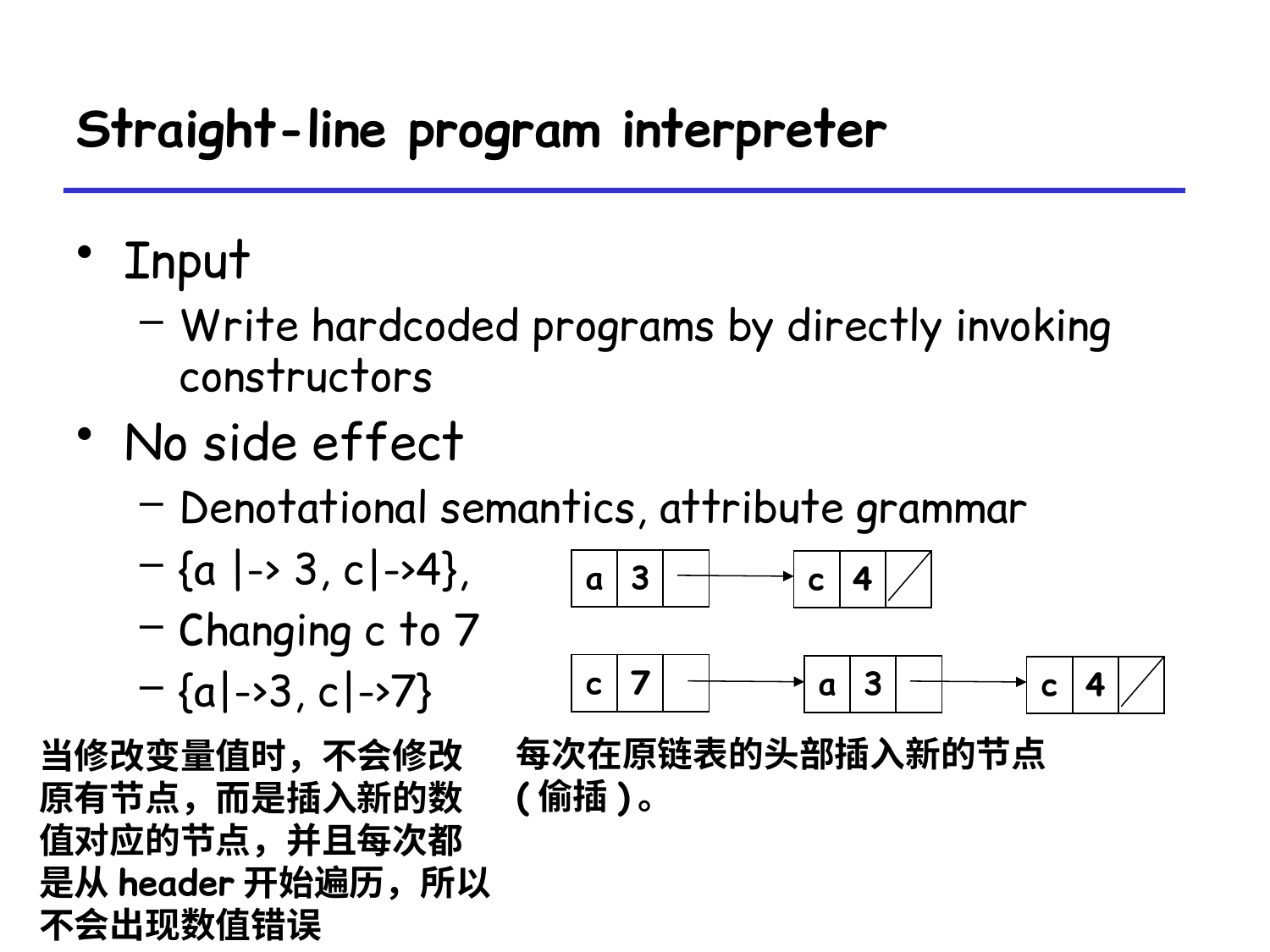

# Straight-line program interpreter
Input
Write hardcoded programs by directly invoking constructors
No side effect
Denotational semantics, attribute grammar
{a |-> 3, c|->4},
Changing c to 7
{a|->3, c|->7}
| a | 3 |  |
| --- | --- | --- |
| c | 4 |  |
| --- | --- | --- |
| c | 7 |  |
| --- | --- | --- |
| a | 3 |  |
| --- | --- | --- |
| c | 4 |  |
| --- | --- | --- |
每次在原链表的头部插入新的节点(偷插)。
当修改变量值时，不会修改原有节点，而是插入新的数值对应的节点，并且每次都是从header开始遍历，所以不会出现数值错误
39